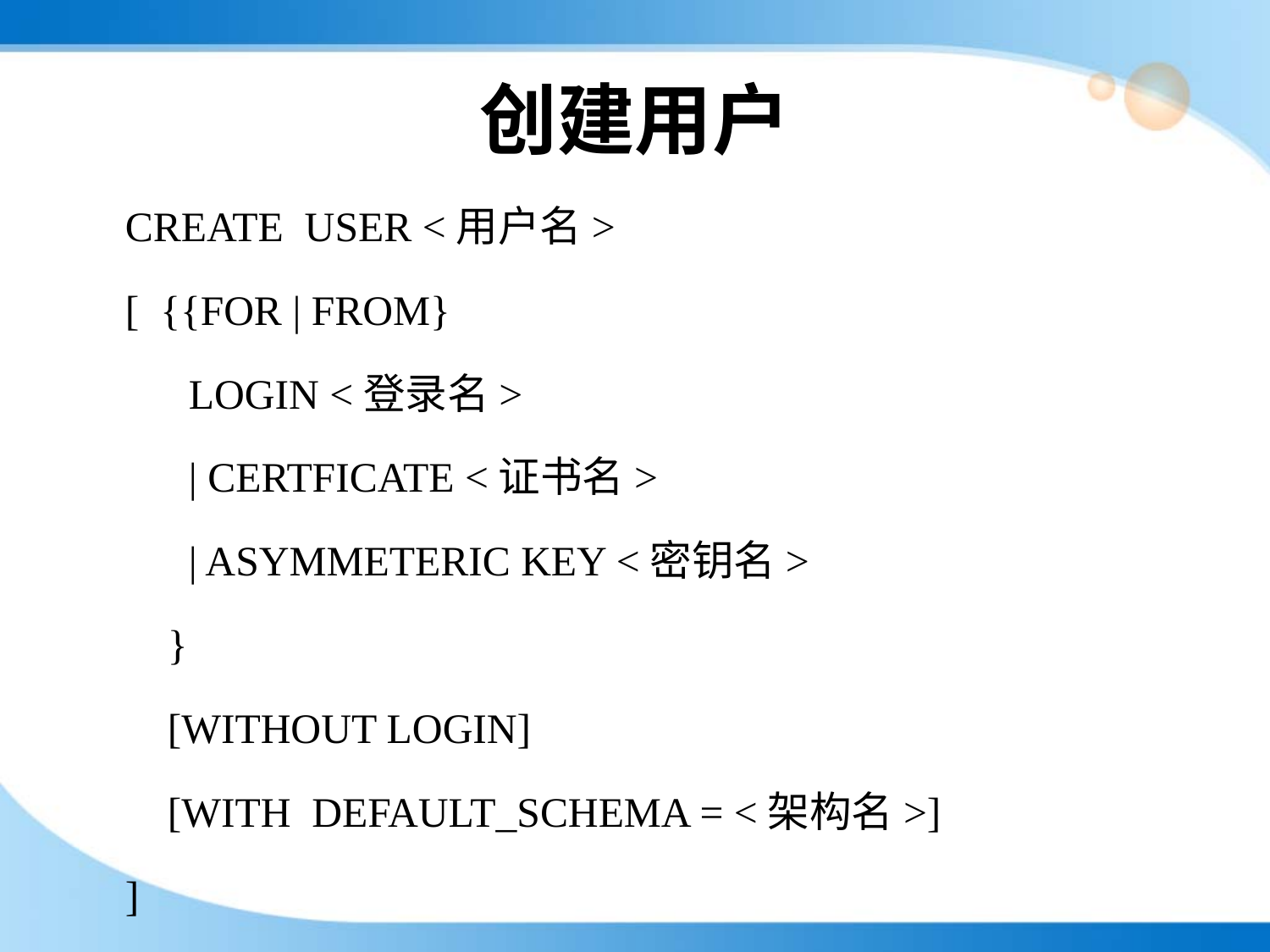

# 创建用户
CREATE  USER <用户名>
[  {{FOR | FROM}
      LOGIN <登录名>
      | CERTFICATE <证书名>
      | ASYMMETERIC KEY <密钥名>
    }
    [WITHOUT LOGIN]
    [WITH  DEFAULT_SCHEMA = <架构名>]
]